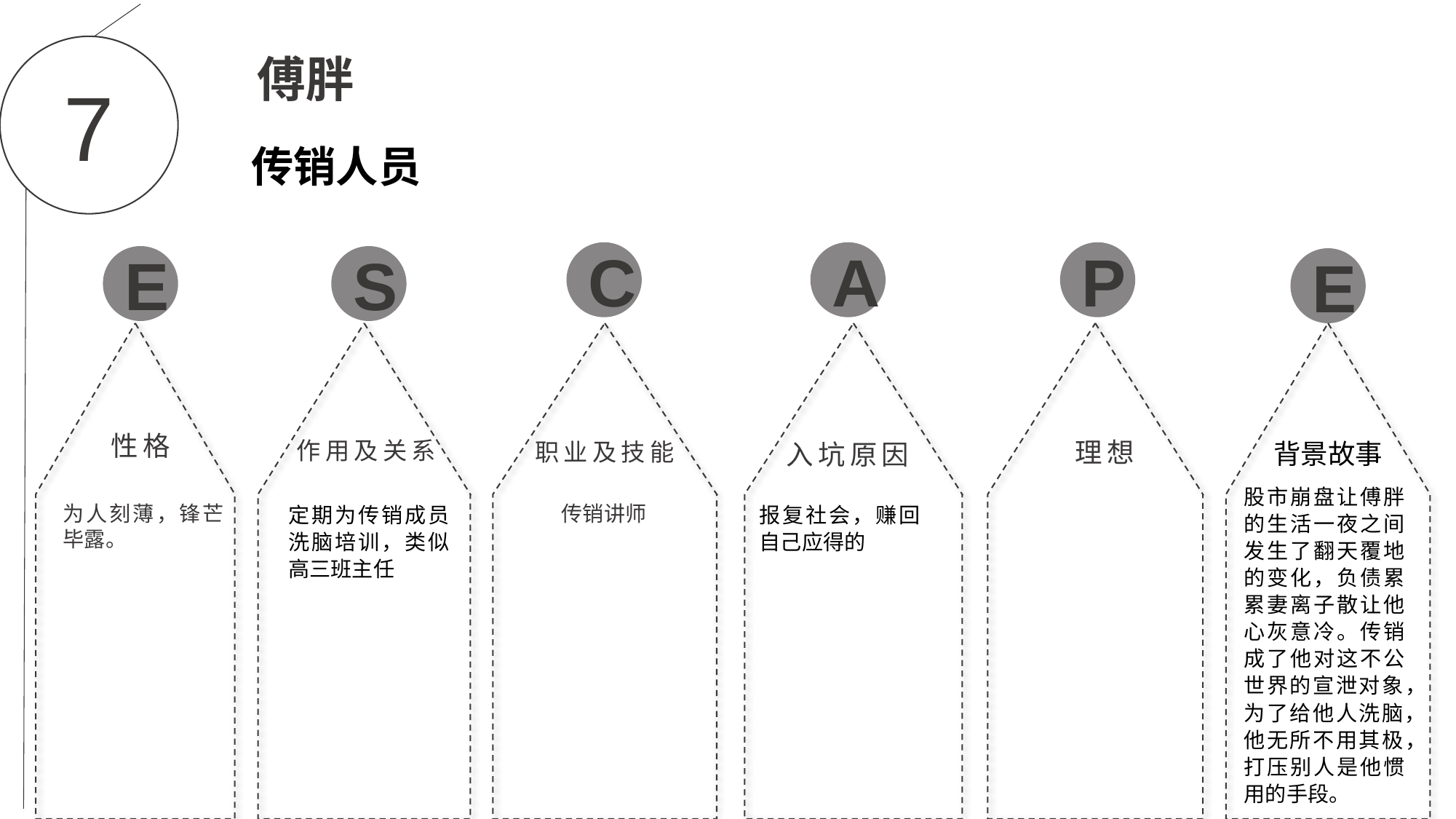

7
 傅胖
传销人员
C
A
P
E
S
E

性格
作用及关系
理想
职业及技能
背景故事
入坑原因
股市崩盘让傅胖的生活一夜之间发生了翻天覆地的变化，负债累累妻离子散让他心灰意冷。传销成了他对这不公世界的宣泄对象，为了给他人洗脑，他无所不用其极，打压别人是他惯用的手段。
定期为传销成员洗脑培训，类似高三班主任
报复社会，赚回自己应得的
传销讲师

为人刻薄，锋芒毕露。